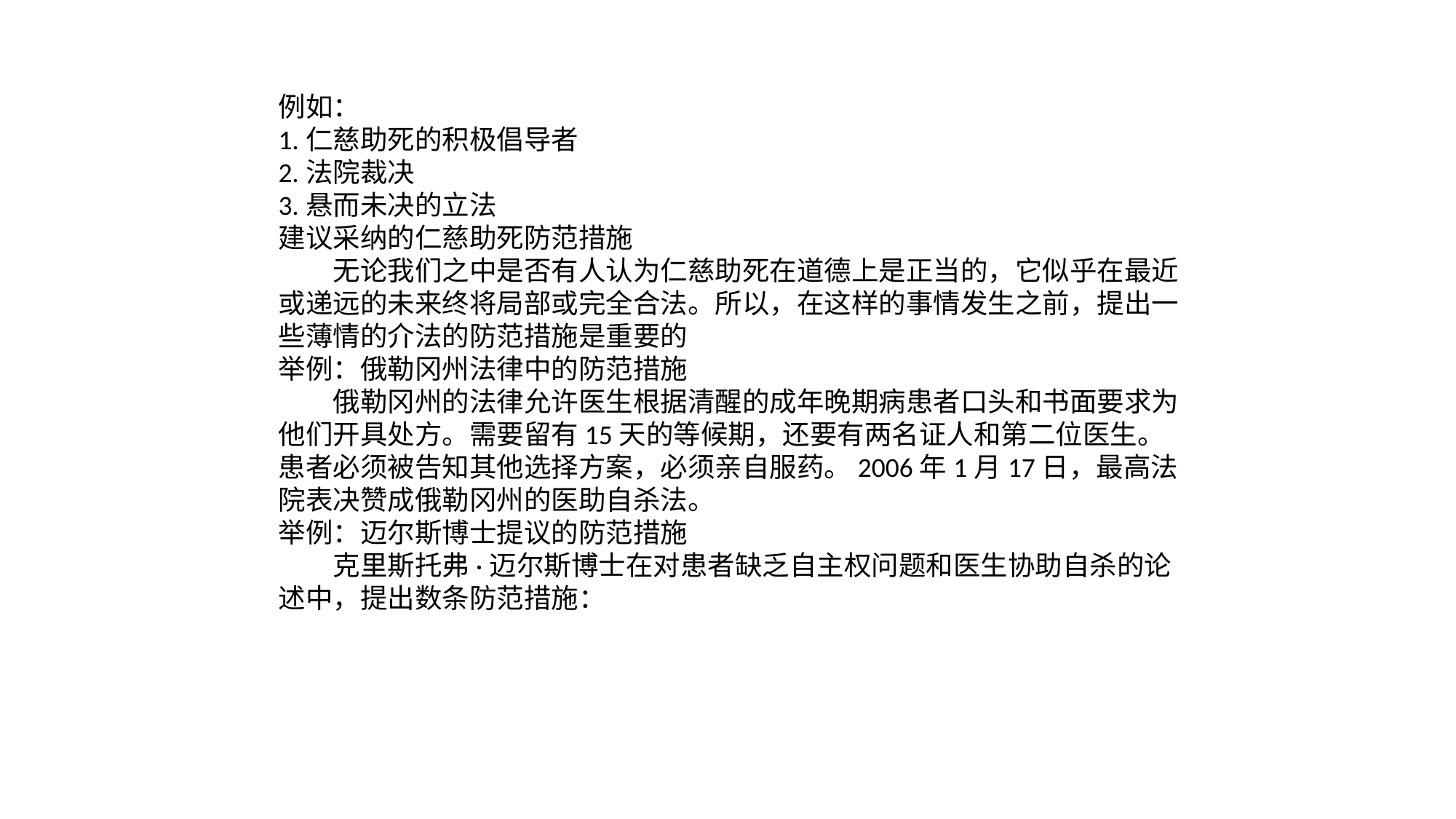

例如：
1.仁慈助死的积极倡导者
2.法院裁决
3.悬而未决的立法
建议采纳的仁慈助死防范措施
　　无论我们之中是否有人认为仁慈助死在道德上是正当的，它似乎在最近或递远的未来终将局部或完全合法。所以，在这样的事情发生之前，提出一些薄情的介法的防范措施是重要的
举例：俄勒冈州法律中的防范措施
　　俄勒冈州的法律允许医生根据清醒的成年晚期病患者口头和书面要求为他们开具处方。需要留有15天的等候期，还要有两名证人和第二位医生。患者必须被告知其他选择方案，必须亲自服药。2006年1月17日，最高法院表决赞成俄勒冈州的医助自杀法。
举例：迈尔斯博士提议的防范措施
　　克里斯托弗·迈尔斯博士在对患者缺乏自主权问题和医生协助自杀的论述中，提出数条防范措施：